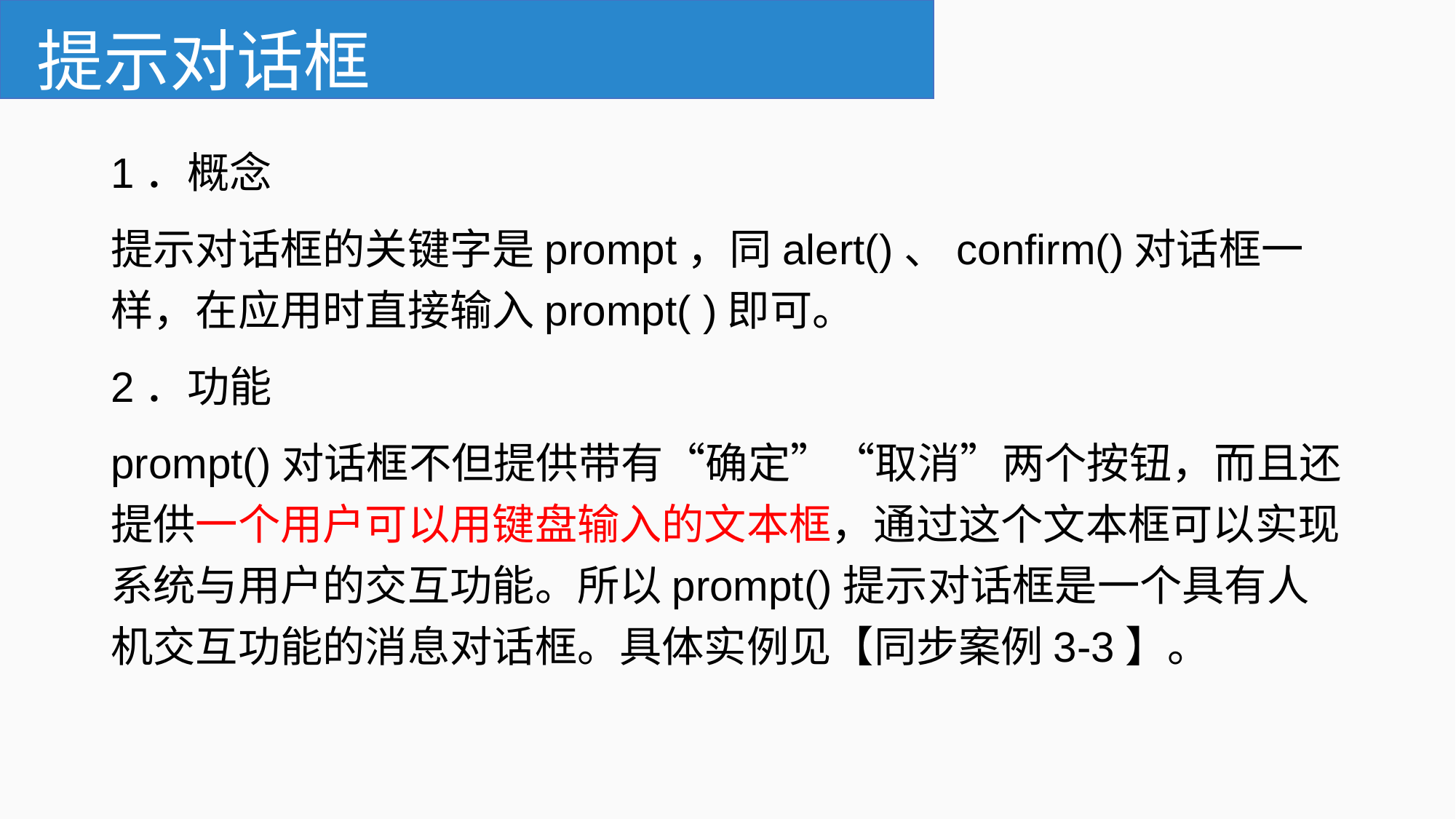

# 提示对话框
1．概念
提示对话框的关键字是prompt，同alert()、confirm()对话框一样，在应用时直接输入prompt( )即可。
2．功能
prompt()对话框不但提供带有“确定”“取消”两个按钮，而且还提供一个用户可以用键盘输入的文本框，通过这个文本框可以实现系统与用户的交互功能。所以prompt()提示对话框是一个具有人机交互功能的消息对话框。具体实例见【同步案例3-3】。